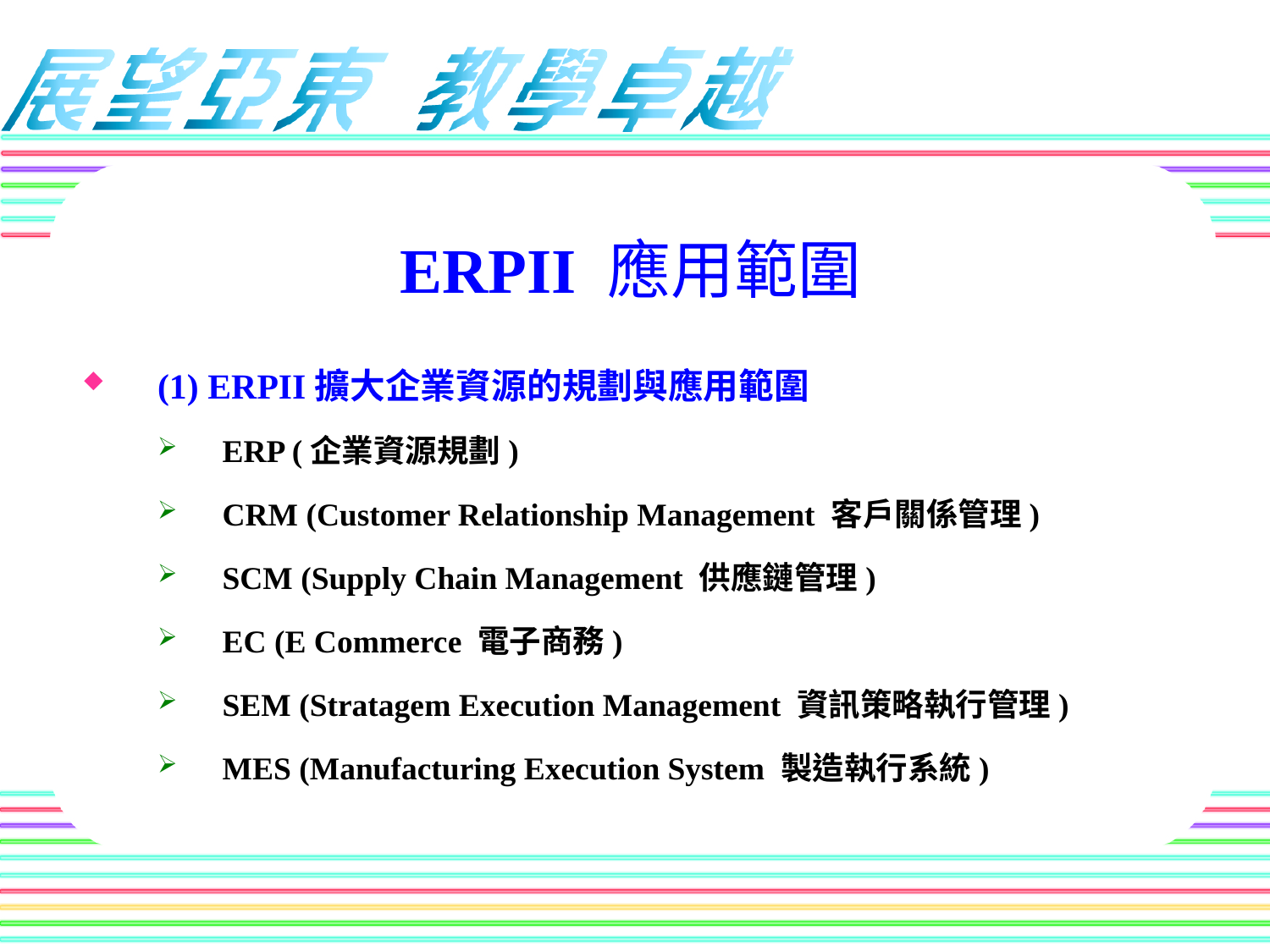

# ERPII 應用範圍
(1) ERPII擴大企業資源的規劃與應用範圍
ERP (企業資源規劃)
CRM (Customer Relationship Management 客戶關係管理)
SCM (Supply Chain Management 供應鏈管理)
EC (E Commerce 電子商務)
SEM (Stratagem Execution Management 資訊策略執行管理)
MES (Manufacturing Execution System 製造執行系統)